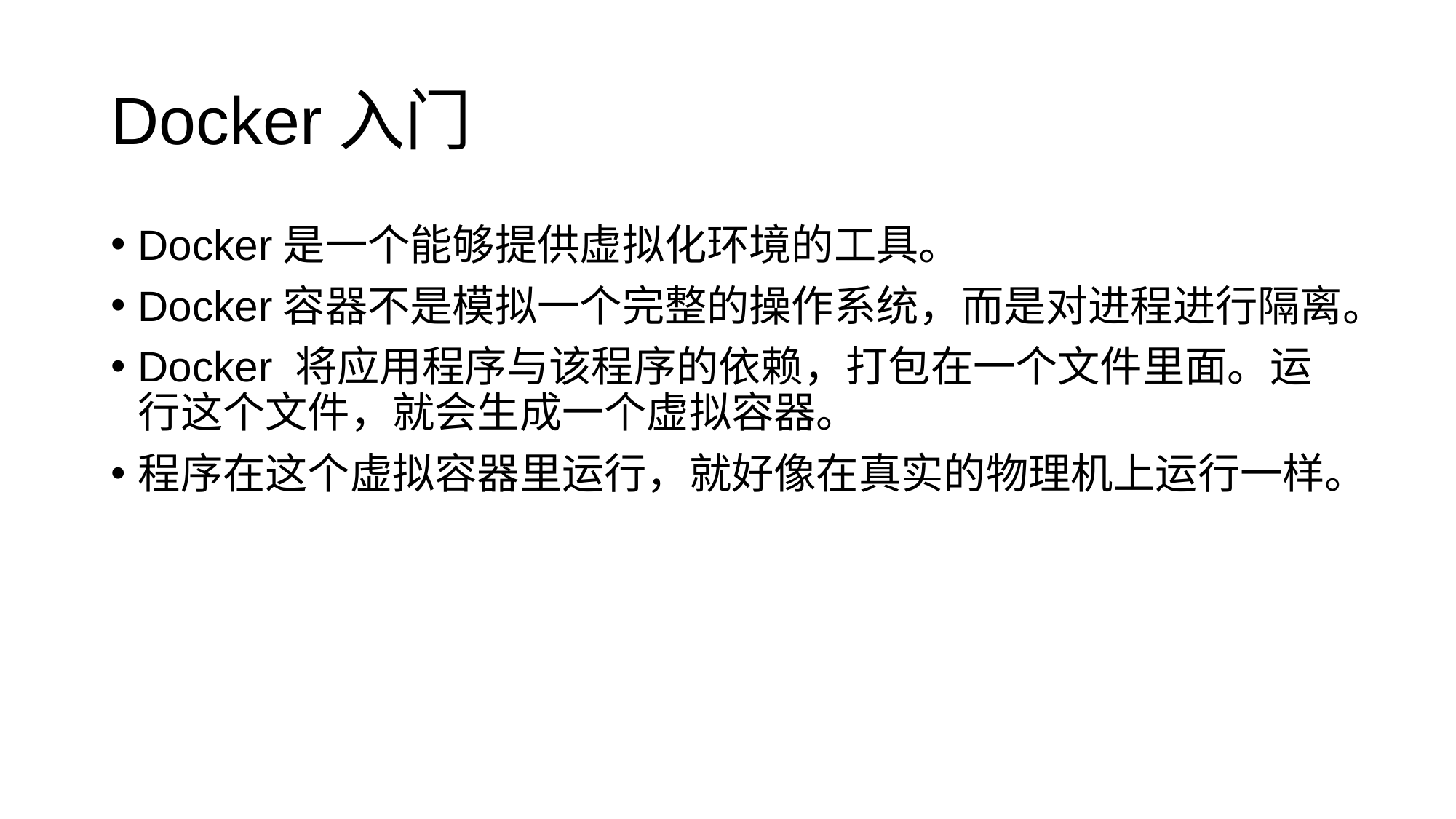

# Docker入门
Docker是一个能够提供虚拟化环境的工具。
Docker容器不是模拟一个完整的操作系统，而是对进程进行隔离。
Docker 将应用程序与该程序的依赖，打包在一个文件里面。运行这个文件，就会生成一个虚拟容器。
程序在这个虚拟容器里运行，就好像在真实的物理机上运行一样。